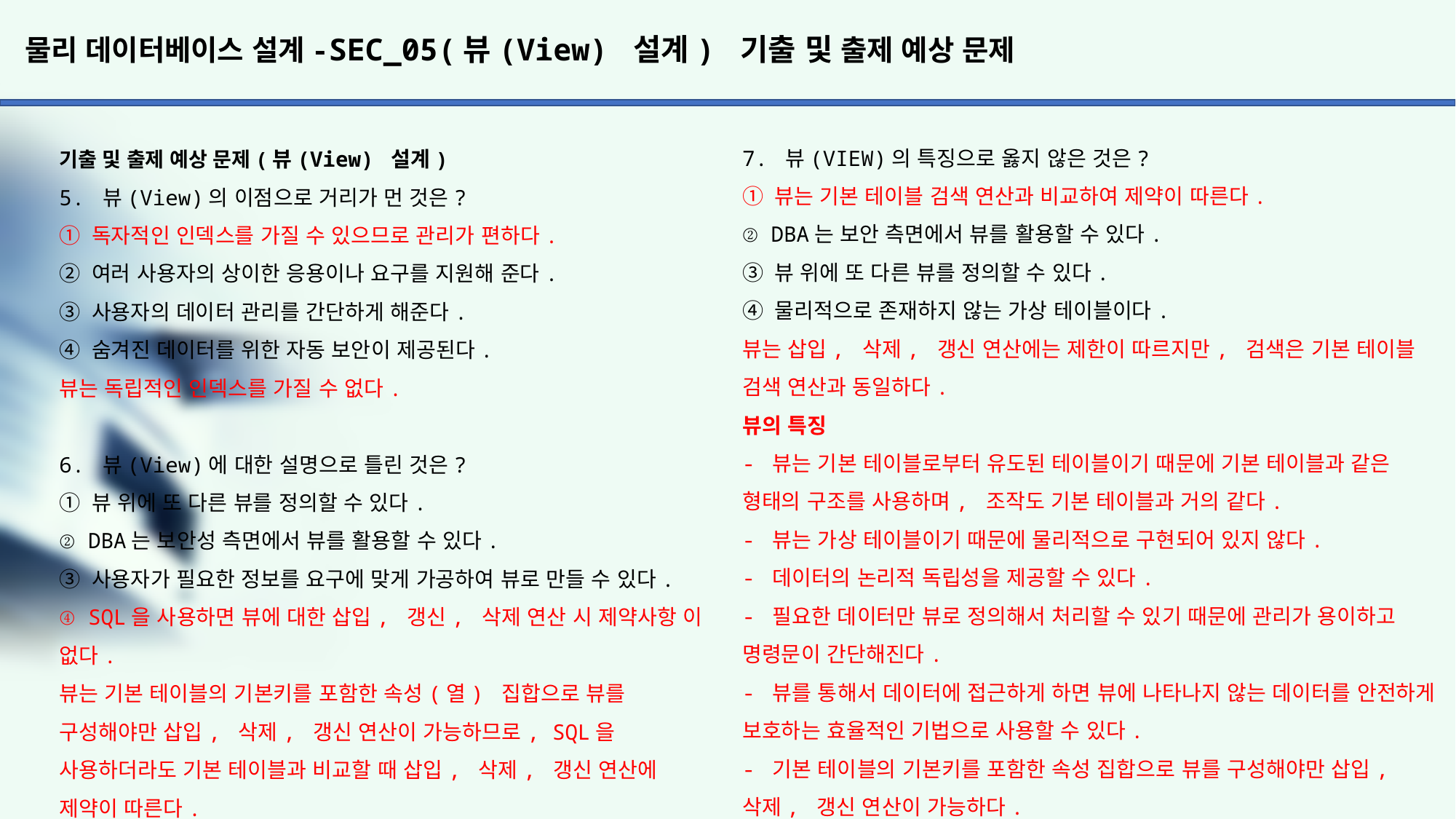

# 물리 데이터베이스 설계-SEC_05(뷰(View) 설계) 기출 및 출제 예상 문제
7. 뷰(VIEW)의 특징으로 옳지 않은 것은?
① 뷰는 기본 테이블 검색 연산과 비교하여 제약이 따른다.
② DBA는 보안 측면에서 뷰를 활용할 수 있다.
③ 뷰 위에 또 다른 뷰를 정의할 수 있다.
④ 물리적으로 존재하지 않는 가상 테이블이다.
뷰는 삽입, 삭제, 갱신 연산에는 제한이 따르지만, 검색은 기본 테이블
검색 연산과 동일하다.
뷰의 특징
- 뷰는 기본 테이블로부터 유도된 테이블이기 때문에 기본 테이블과 같은 형태의 구조를 사용하며, 조작도 기본 테이블과 거의 같다.
- 뷰는 가상 테이블이기 때문에 물리적으로 구현되어 있지 않다.
- 데이터의 논리적 독립성을 제공할 수 있다.
- 필요한 데이터만 뷰로 정의해서 처리할 수 있기 때문에 관리가 용이하고 명령문이 간단해진다.
- 뷰를 통해서 데이터에 접근하게 하면 뷰에 나타나지 않는 데이터를 안전하게 보호하는 효율적인 기법으로 사용할 수 있다.
- 기본 테이블의 기본키를 포함한 속성 집합으로 뷰를 구성해야만 삽입, 삭제, 갱신 연산이 가능하다.
- 일단 정의된 뷰는 다른 뷰의 정의에 기초가 될 수 있다.
- 뷰가 정의된 기본 테이블이나 뷰를 삭제하면 그 테이블이나 뷰를 기초로 정의된 다른 뷰도 자동으로 삭제된다.
- 뷰를 정의할 때는 CREATE문, 제거할 때는 DROP 문을 사용한다.
기출 및 출제 예상 문제(뷰(View) 설계)
5. 뷰(View)의 이점으로 거리가 먼 것은?
① 독자적인 인덱스를 가질 수 있으므로 관리가 편하다.
② 여러 사용자의 상이한 응용이나 요구를 지원해 준다.
③ 사용자의 데이터 관리를 간단하게 해준다.
④ 숨겨진 데이터를 위한 자동 보안이 제공된다.
뷰는 독립적인 인덱스를 가질 수 없다.

6. 뷰(View)에 대한 설명으로 틀린 것은?
① 뷰 위에 또 다른 뷰를 정의할 수 있다.
② DBA는 보안성 측면에서 뷰를 활용할 수 있다.
③ 사용자가 필요한 정보를 요구에 맞게 가공하여 뷰로 만들 수 있다.
④ SQL을 사용하면 뷰에 대한 삽입, 갱신, 삭제 연산 시 제약사항 이 없다.
뷰는 기본 테이블의 기본키를 포함한 속성(열) 집합으로 뷰를 구성해야만 삽입, 삭제, 갱신 연산이 가능하므로, SQL을 사용하더라도 기본 테이블과 비교할 때 삽입, 삭제, 갱신 연산에
제약이 따른다.